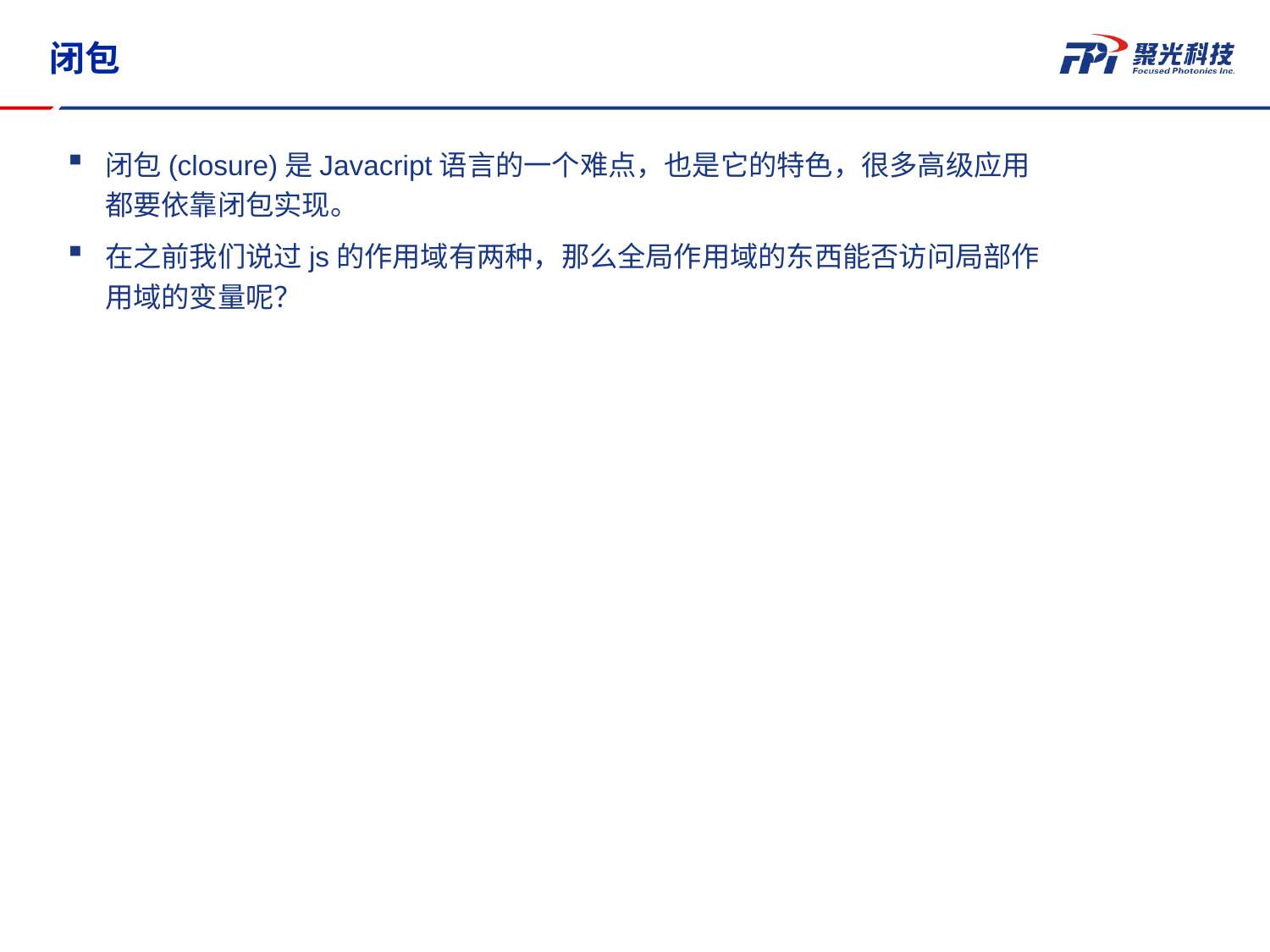

# 闭包
闭包(closure)是Javacript语言的一个难点，也是它的特色，很多高级应用都要依靠闭包实现。
在之前我们说过js的作用域有两种，那么全局作用域的东西能否访问局部作用域的变量呢？
13